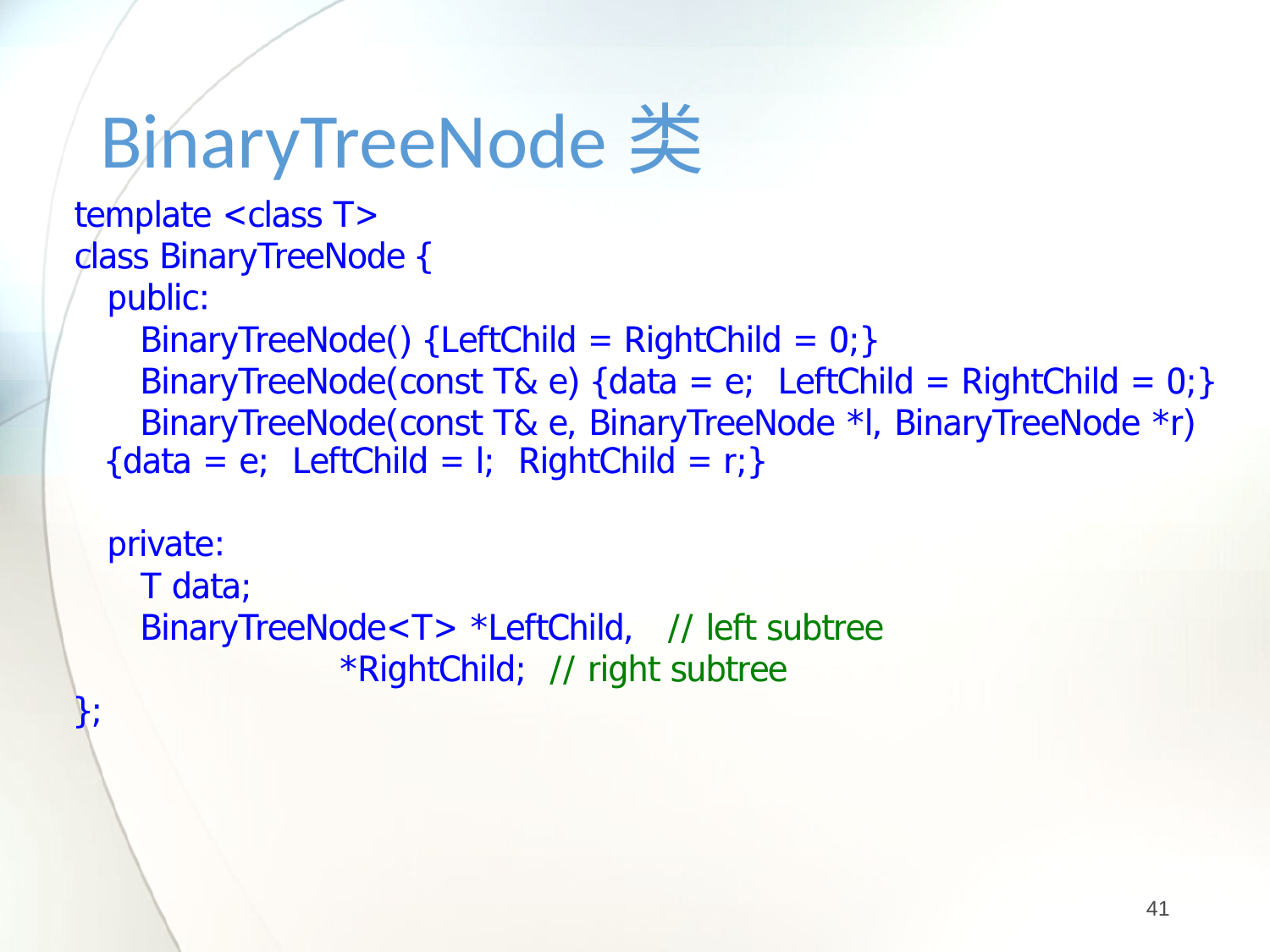

# BinaryTreeNode类
template <class T>
class BinaryTreeNode {
   public:
      BinaryTreeNode() {LeftChild = RightChild = 0;}
      BinaryTreeNode(const T& e) {data = e;  LeftChild = RightChild = 0;}
      BinaryTreeNode(const T& e, BinaryTreeNode *l, BinaryTreeNode *r){data = e;  LeftChild = l;  RightChild = r;}

   private:
      T data;
      BinaryTreeNode<T> *LeftChild,   // left subtree
                        *RightChild;  // right subtree
};
41